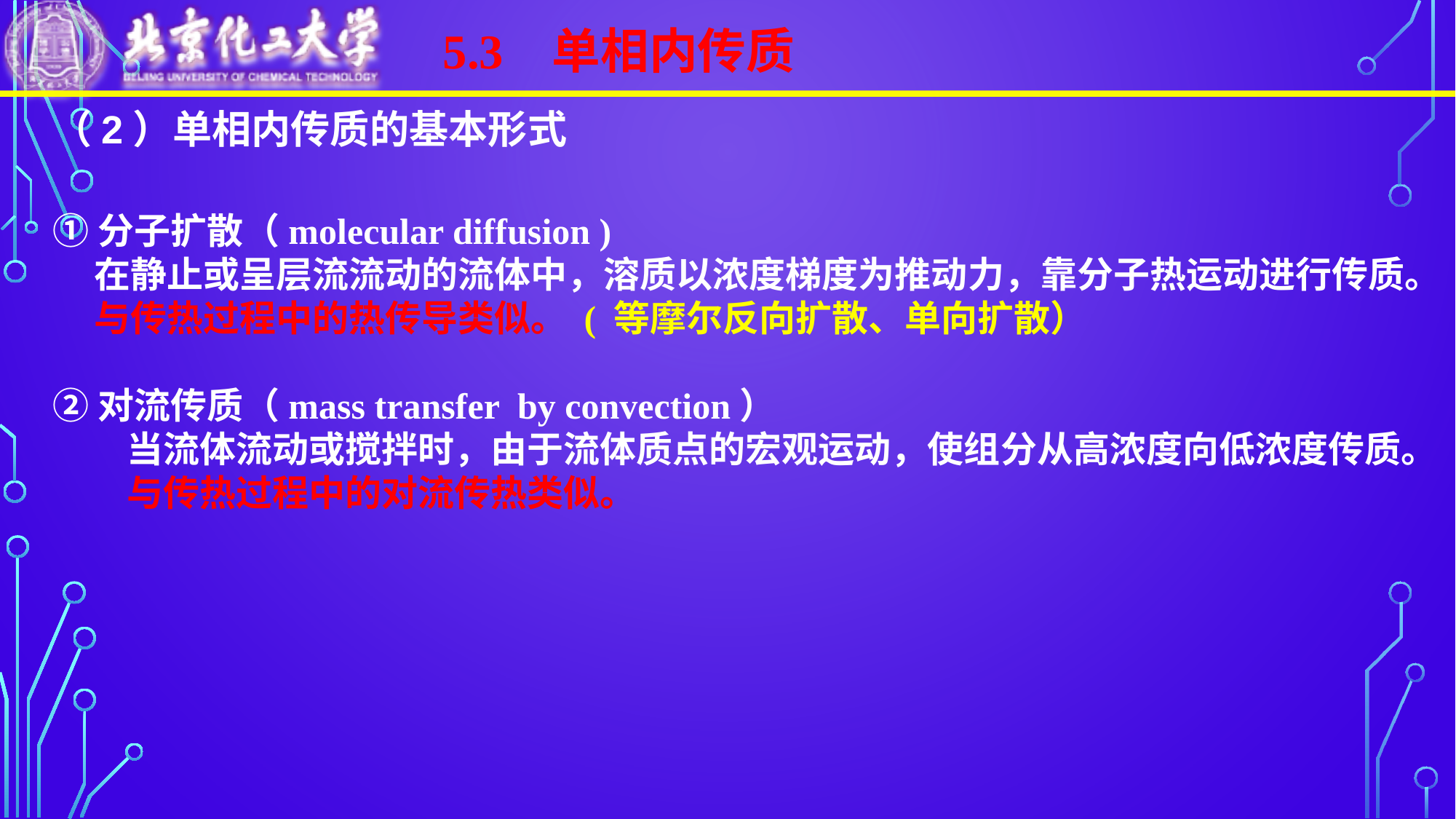

5.3   单相内传质
（2）单相内传质的基本形式

①分子扩散（molecular diffusion )
    在静止或呈层流流动的流体中，溶质以浓度梯度为推动力，靠分子热运动进行传质。
    与传热过程中的热传导类似。 ( 等摩尔反向扩散、单向扩散）

②对流传质（mass transfer  by convection）
        当流体流动或搅拌时，由于流体质点的宏观运动，使组分从高浓度向低浓度传质。
        与传热过程中的对流传热类似。